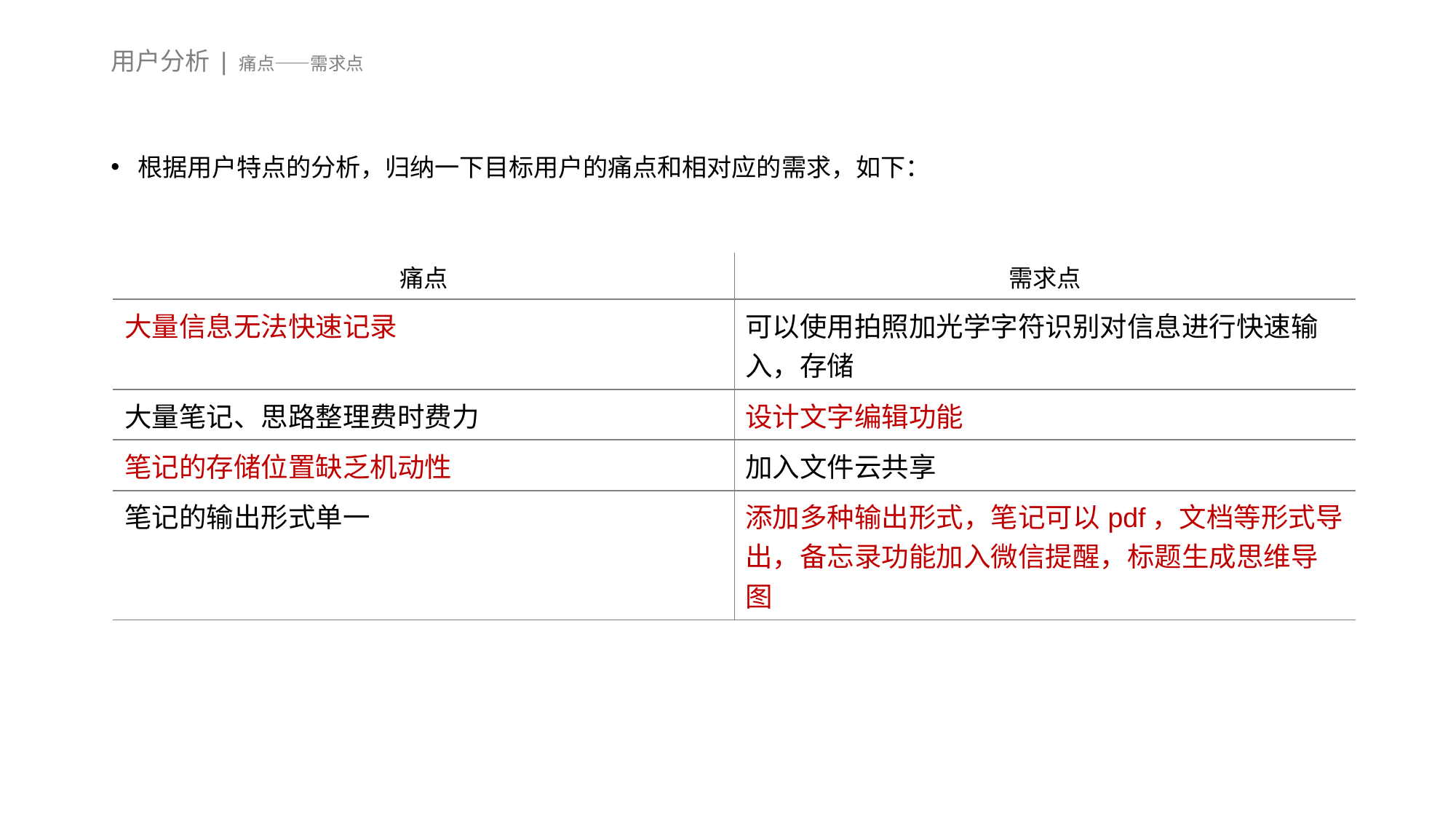

# 用户分析 | 痛点——需求点
根据用户特点的分析，归纳一下目标用户的痛点和相对应的需求，如下：
| 痛点 | 需求点 |
| --- | --- |
| 大量信息无法快速记录 | 可以使用拍照加光学字符识别对信息进行快速输入，存储 |
| 大量笔记、思路整理费时费力 | 设计文字编辑功能 |
| 笔记的存储位置缺乏机动性 | 加入文件云共享 |
| 笔记的输出形式单一 | 添加多种输出形式，笔记可以pdf，文档等形式导出，备忘录功能加入微信提醒，标题生成思维导图 |